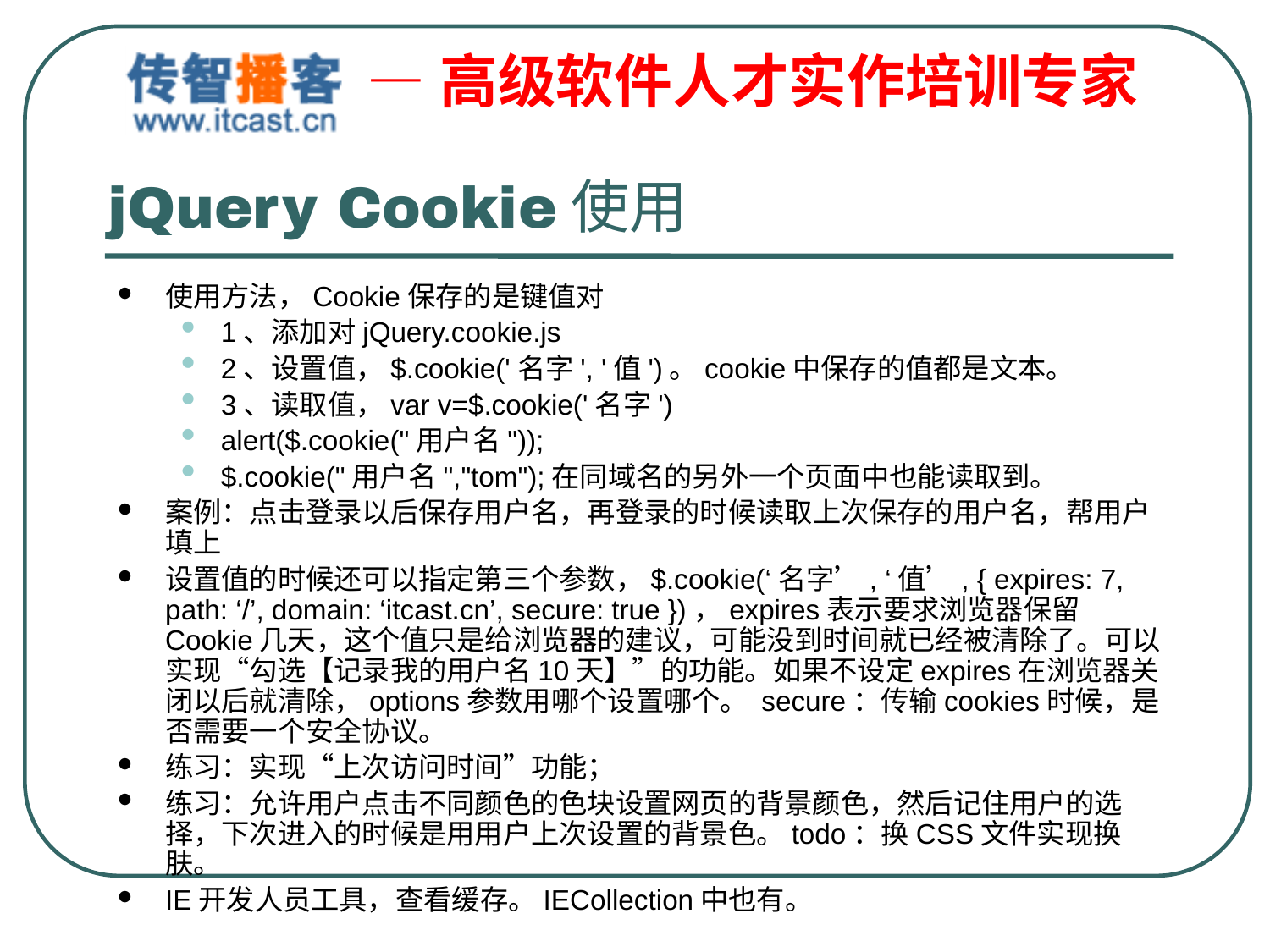

# jQuery Cookie使用
使用方法，Cookie保存的是键值对
1、添加对jQuery.cookie.js
2、设置值，$.cookie('名字', '值')。cookie中保存的值都是文本。
3、读取值，var v=$.cookie('名字')
alert($.cookie("用户名"));
$.cookie("用户名","tom");在同域名的另外一个页面中也能读取到。
案例：点击登录以后保存用户名，再登录的时候读取上次保存的用户名，帮用户填上
设置值的时候还可以指定第三个参数，$.cookie(‘名字’, ‘值’, { expires: 7, path: ‘/’, domain: ‘itcast.cn’, secure: true })，expires表示要求浏览器保留Cookie几天，这个值只是给浏览器的建议，可能没到时间就已经被清除了。可以实现“勾选【记录我的用户名10天】”的功能。如果不设定expires在浏览器关闭以后就清除，options参数用哪个设置哪个。 secure：传输cookies时候，是否需要一个安全协议。
练习：实现“上次访问时间”功能；
练习：允许用户点击不同颜色的色块设置网页的背景颜色，然后记住用户的选择，下次进入的时候是用用户上次设置的背景色。todo：换CSS文件实现换肤。
IE开发人员工具，查看缓存。IECollection中也有。